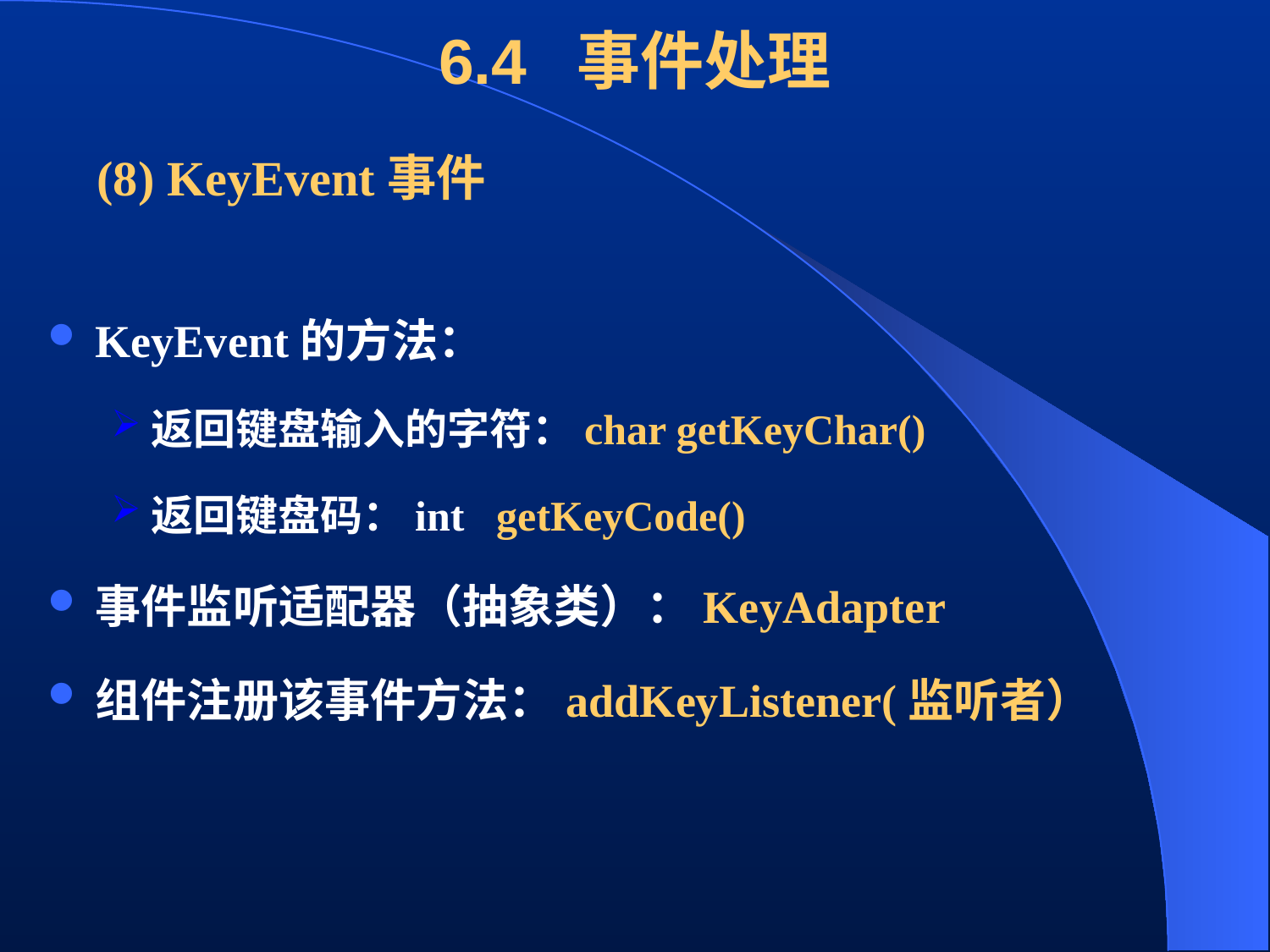

# 6.4  事件处理
    (8) KeyEvent事件

KeyEvent的方法：
返回键盘输入的字符：char getKeyChar()
返回键盘码：int   getKeyCode()
事件监听适配器（抽象类）：KeyAdapter
组件注册该事件方法：addKeyListener(监听者）